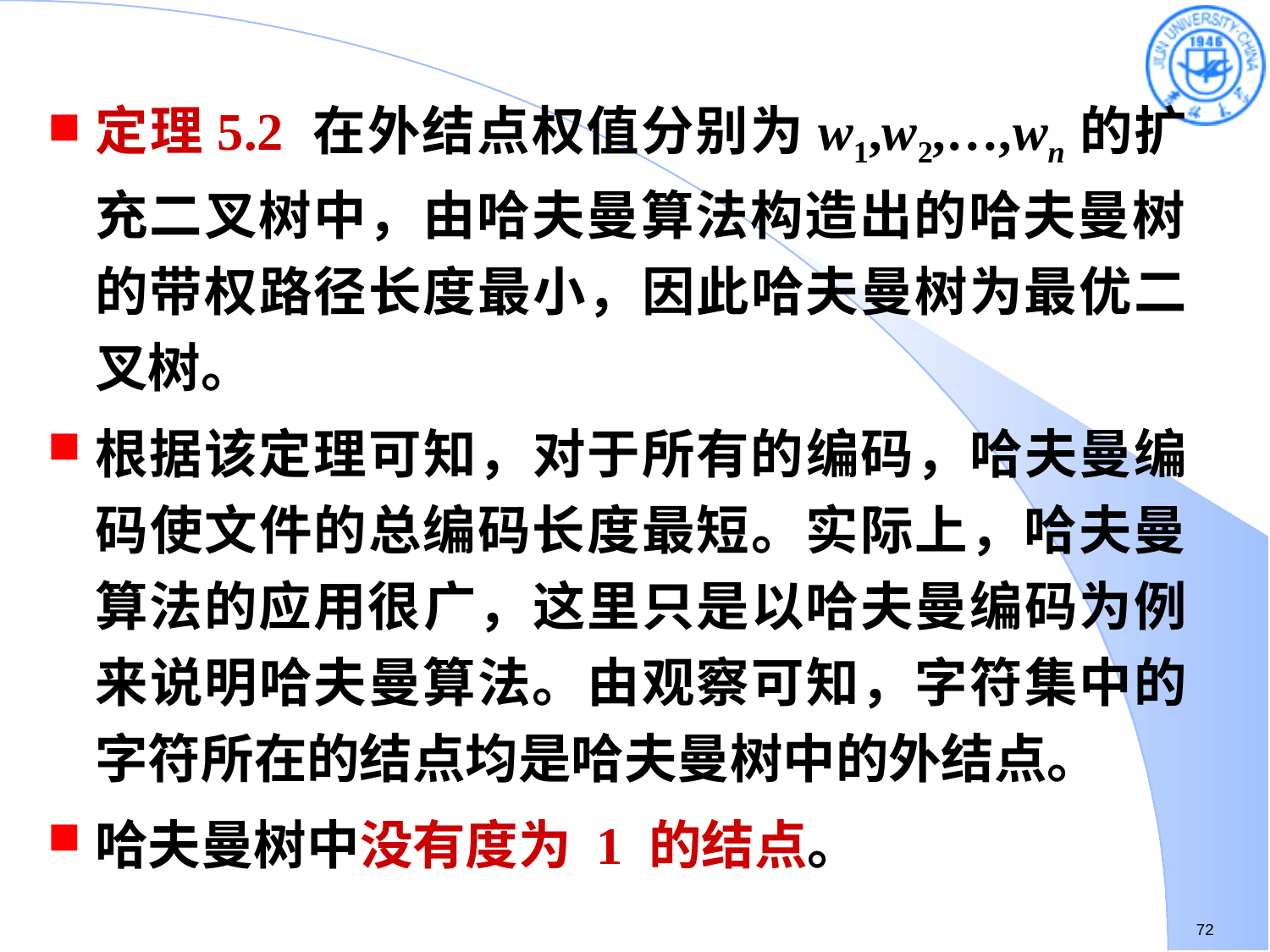

定理5.2 在外结点权值分别为w1,w2,…,wn的扩充二叉树中，由哈夫曼算法构造出的哈夫曼树的带权路径长度最小，因此哈夫曼树为最优二叉树。
根据该定理可知，对于所有的编码，哈夫曼编码使文件的总编码长度最短。实际上，哈夫曼算法的应用很广，这里只是以哈夫曼编码为例来说明哈夫曼算法。由观察可知，字符集中的字符所在的结点均是哈夫曼树中的外结点。
哈夫曼树中没有度为 1 的结点。